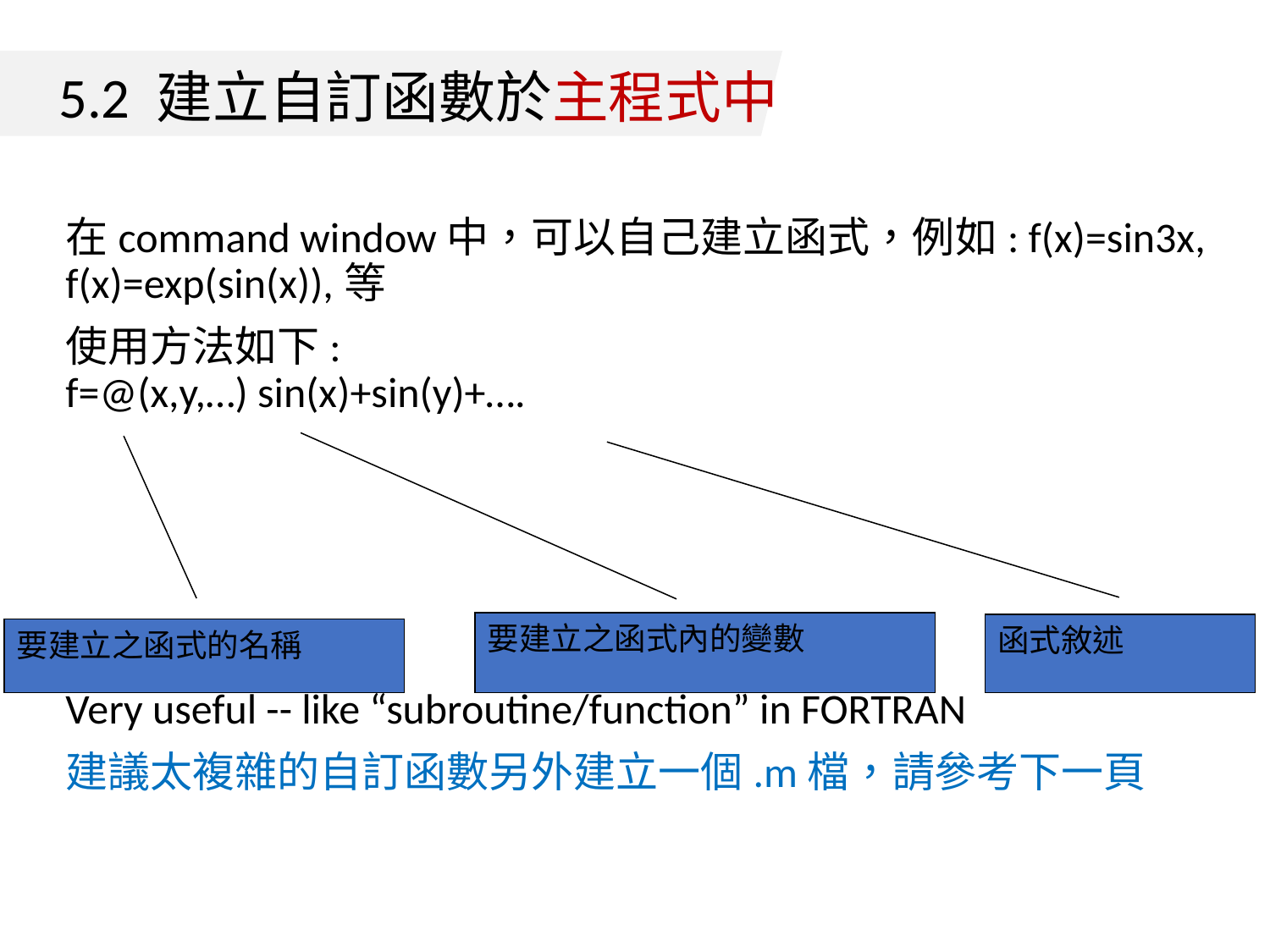

5.2 建立自訂函數於主程式中
在command window中，可以自己建立函式，例如: f(x)=sin3x, f(x)=exp(sin(x)),等
使用方法如下:
f=@(x,y,…) sin(x)+sin(y)+….

Very useful -- like “subroutine/function” in FORTRAN
建議太複雜的自訂函數另外建立一個.m檔，請參考下一頁
要建立之函式內的變數
函式敘述
要建立之函式的名稱